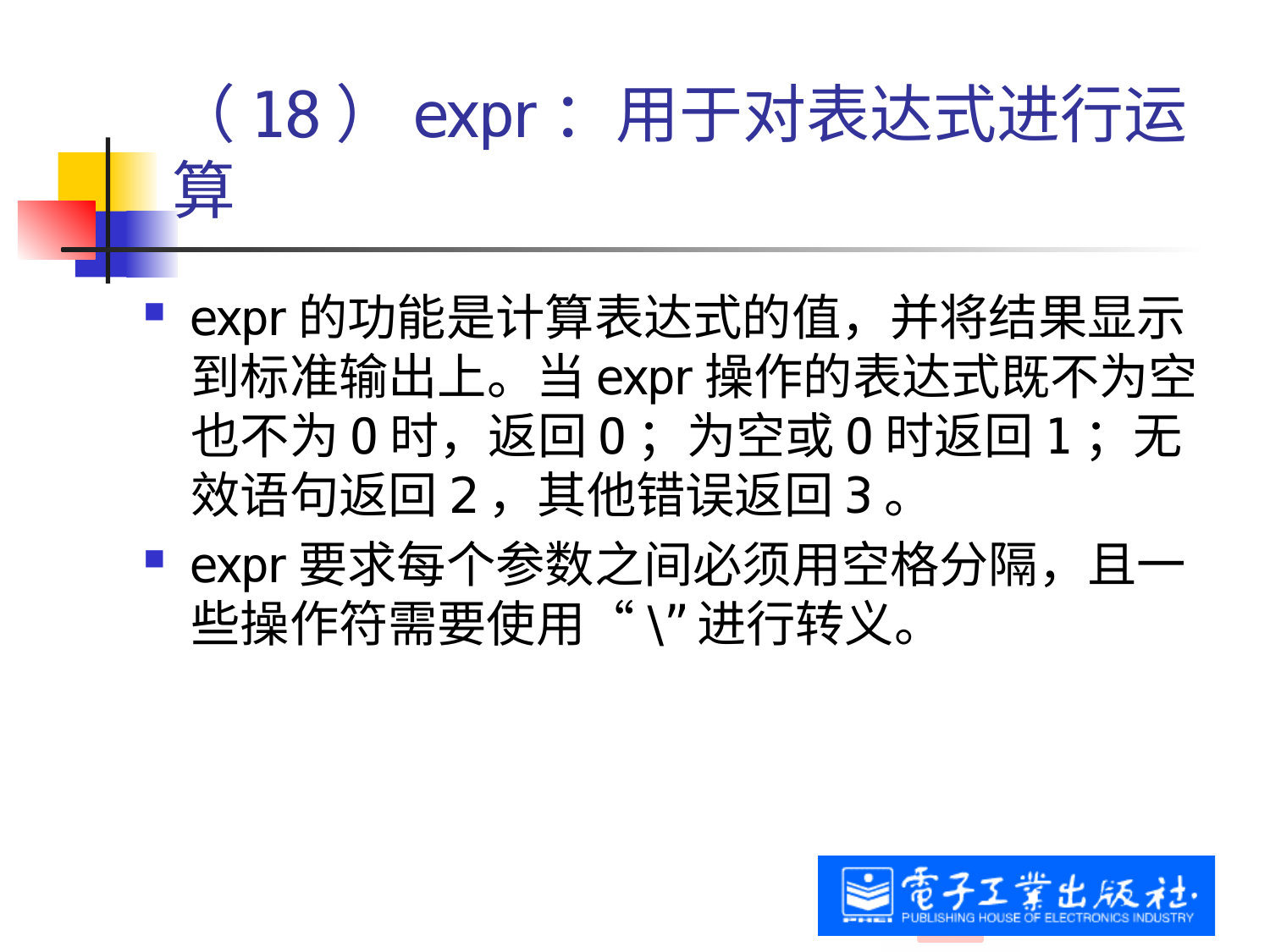

# （18）expr：用于对表达式进行运算
expr的功能是计算表达式的值，并将结果显示到标准输出上。当expr操作的表达式既不为空也不为0时，返回0；为空或0时返回1；无效语句返回2，其他错误返回3。
expr要求每个参数之间必须用空格分隔，且一些操作符需要使用“\”进行转义。